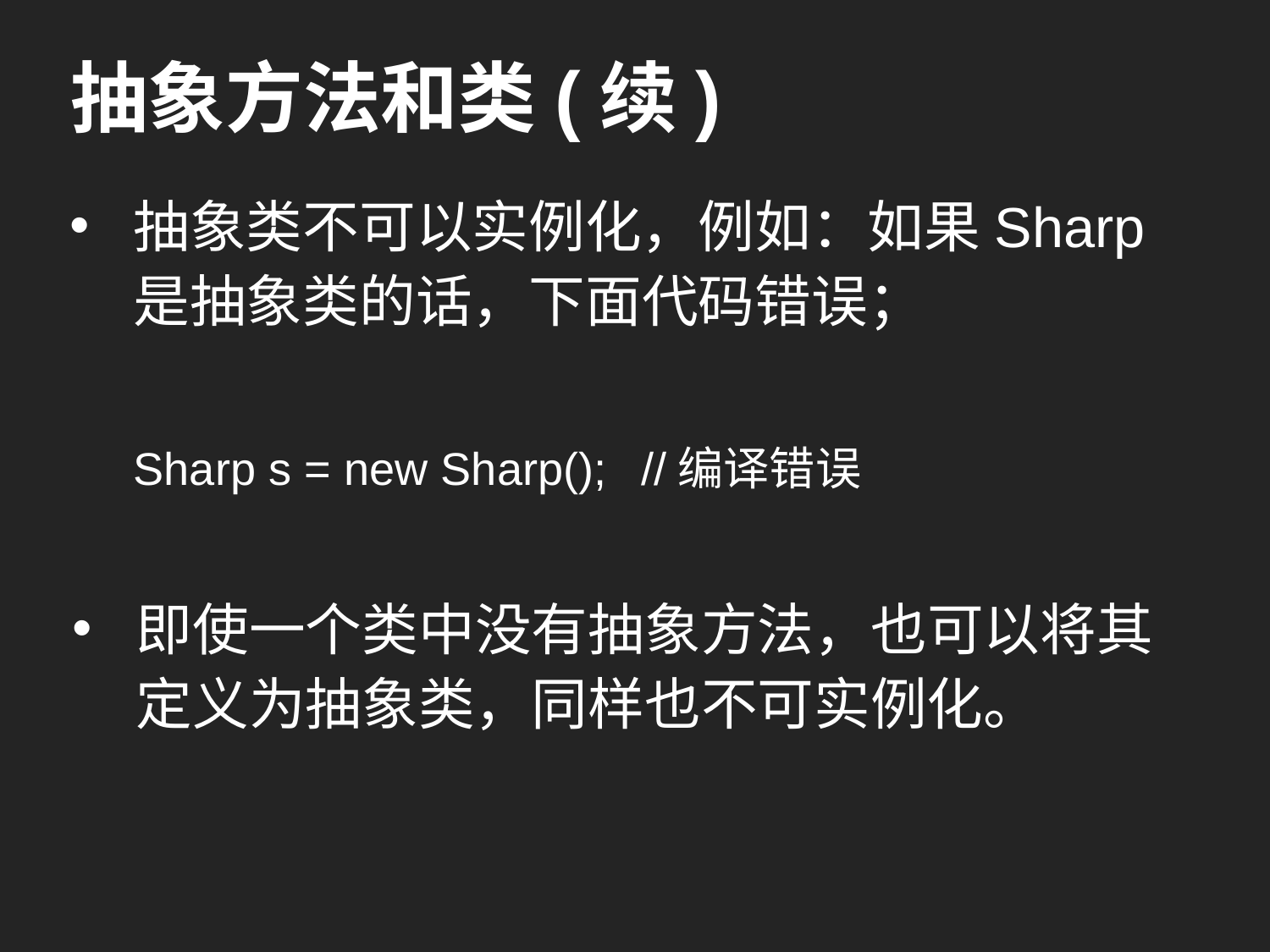

# 抽象方法和类(续)
抽象类不可以实例化，例如：如果Sharp是抽象类的话，下面代码错误；

Sharp s = new Sharp();	//编译错误

即使一个类中没有抽象方法，也可以将其定义为抽象类，同样也不可实例化。